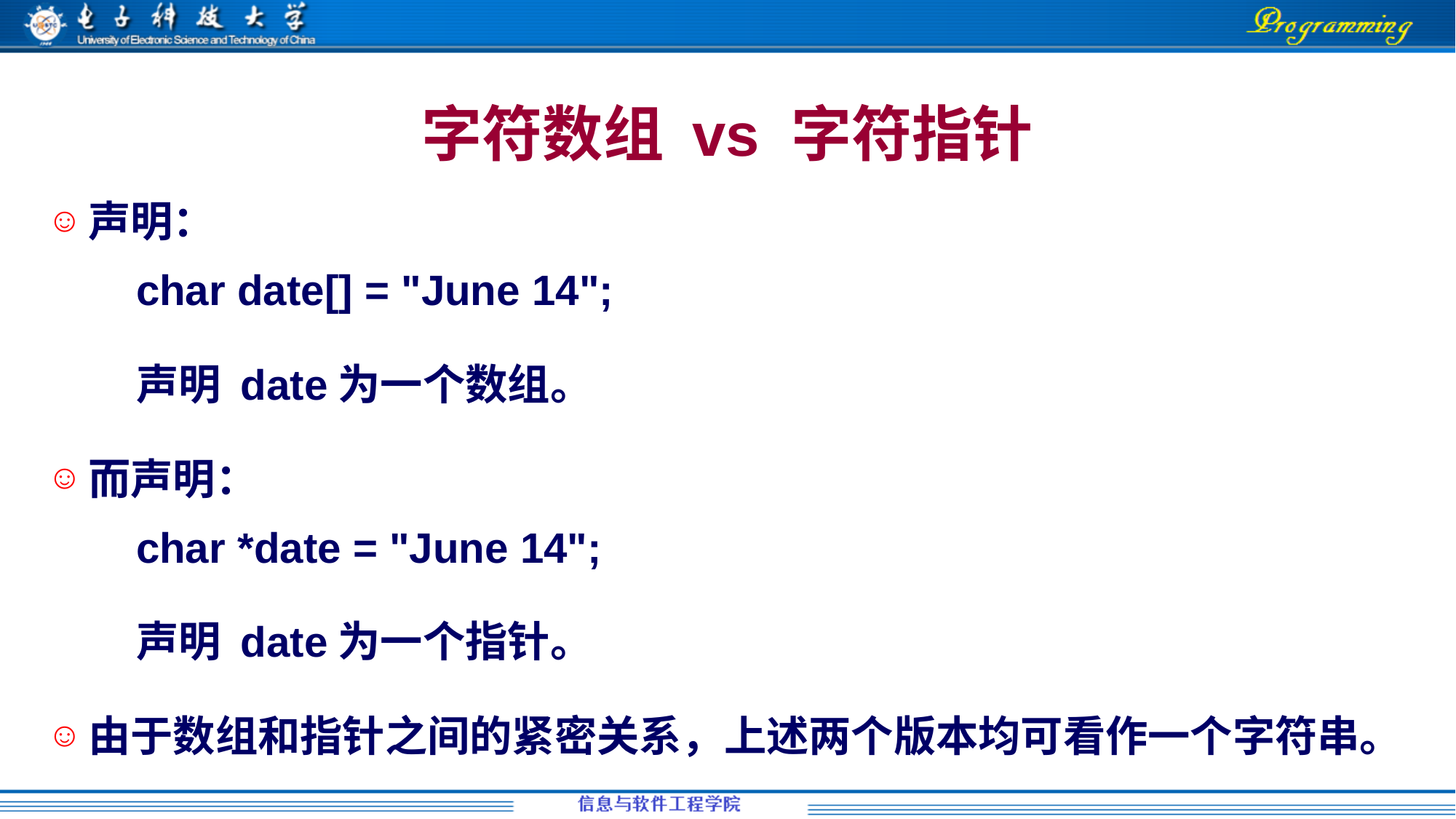

# 字符数组 vs 字符指针
声明：
	char date[] = "June 14";
	声明 date为一个数组。
而声明：
	char *date = "June 14";
	声明 date为一个指针。
由于数组和指针之间的紧密关系，上述两个版本均可看作一个字符串。